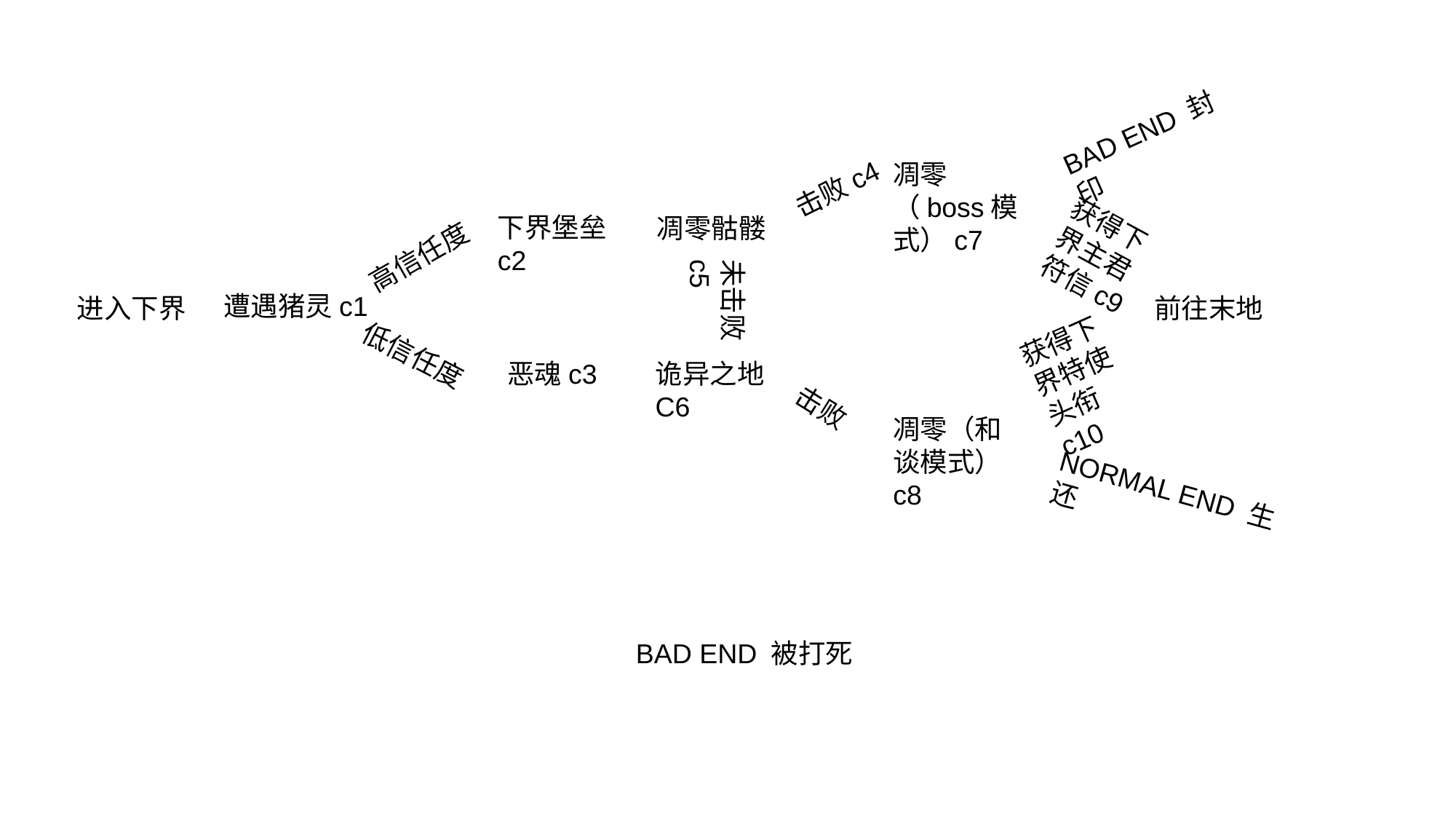

BAD END 封印
凋零（boss模式）c7
击败c4
获得下界主君符信c9
下界堡垒c2
凋零骷髅
高信任度
未击败c5
遭遇猪灵c1
进入下界
前往末地
获得下界特使头衔c10
低信任度
恶魂c3
诡异之地
C6
击败
凋零（和谈模式）c8
NORMAL END 生还
BAD END 被打死